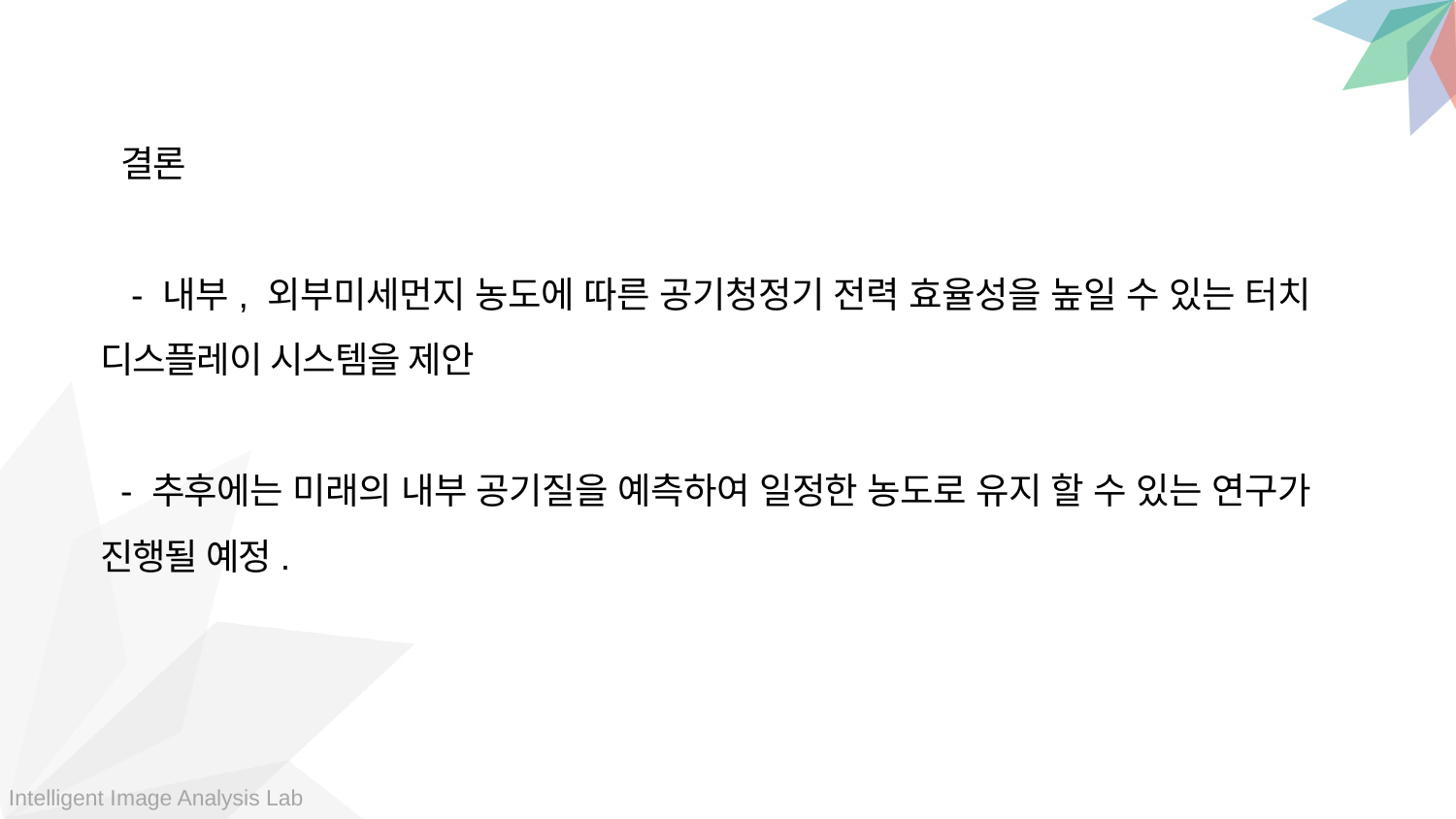

결론

 - 내부, 외부미세먼지 농도에 따른 공기청정기 전력 효율성을 높일 수 있는 터치 디스플레이 시스템을 제안

- 추후에는 미래의 내부 공기질을 예측하여 일정한 농도로 유지 할 수 있는 연구가 진행될 예정.